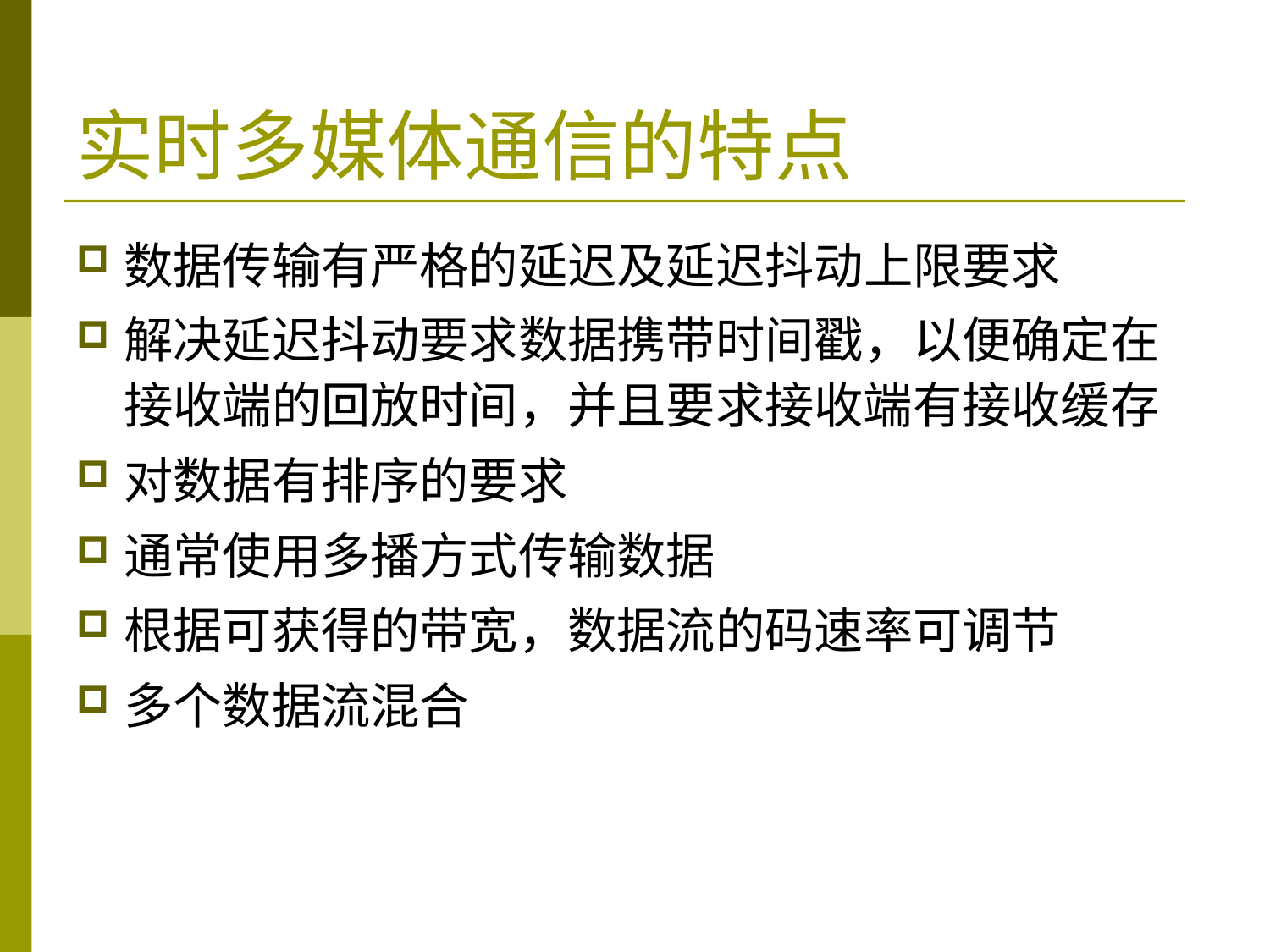

# 实时多媒体通信的特点
数据传输有严格的延迟及延迟抖动上限要求
解决延迟抖动要求数据携带时间戳，以便确定在接收端的回放时间，并且要求接收端有接收缓存
对数据有排序的要求
通常使用多播方式传输数据
根据可获得的带宽，数据流的码速率可调节
多个数据流混合